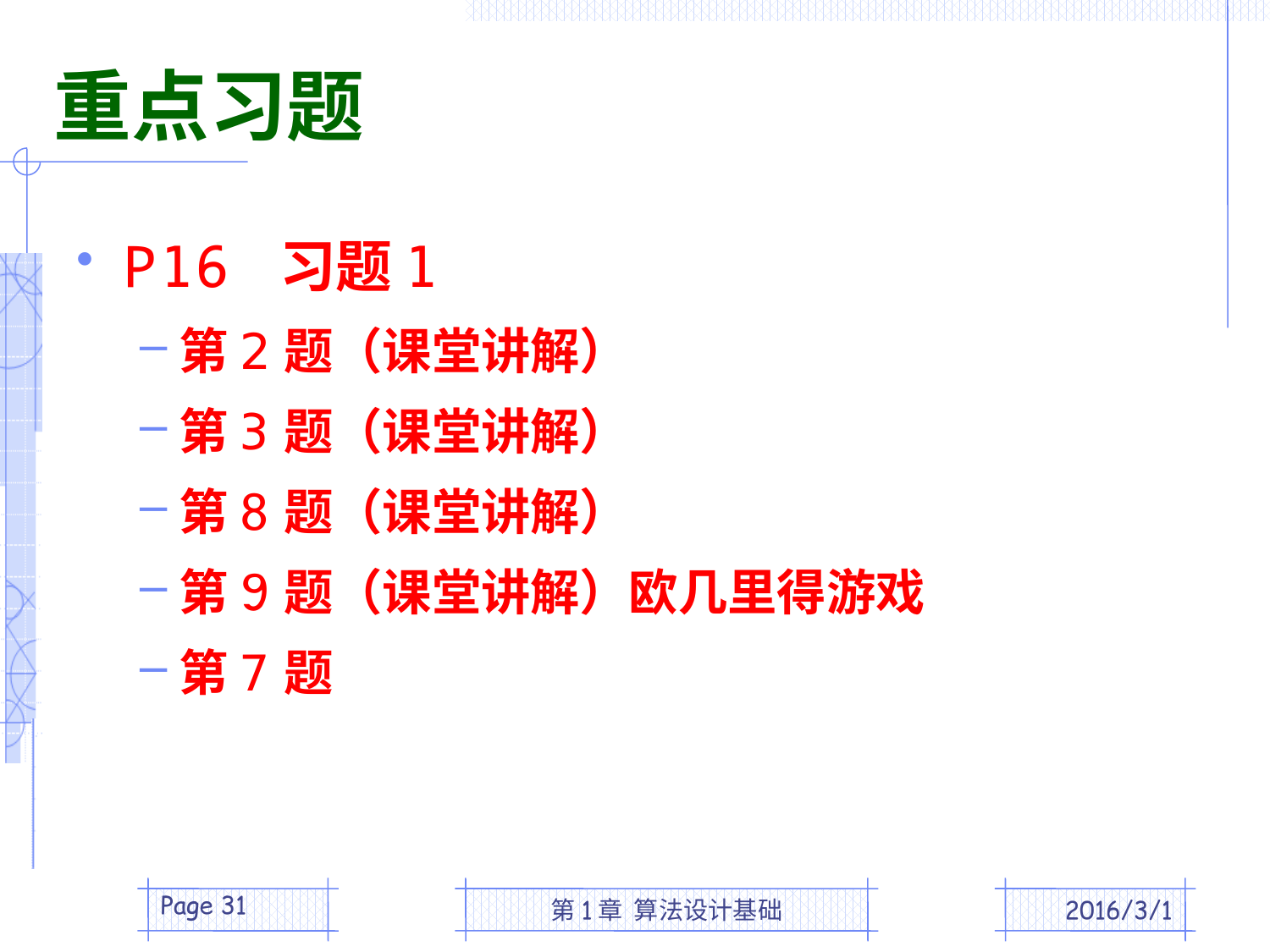

重点习题
P16  习题1
第2题（课堂讲解）
第3题（课堂讲解）
第8题（课堂讲解）
第9题（课堂讲解）欧几里得游戏
第7题
Page 31
第1章  算法设计基础
2016/3/1